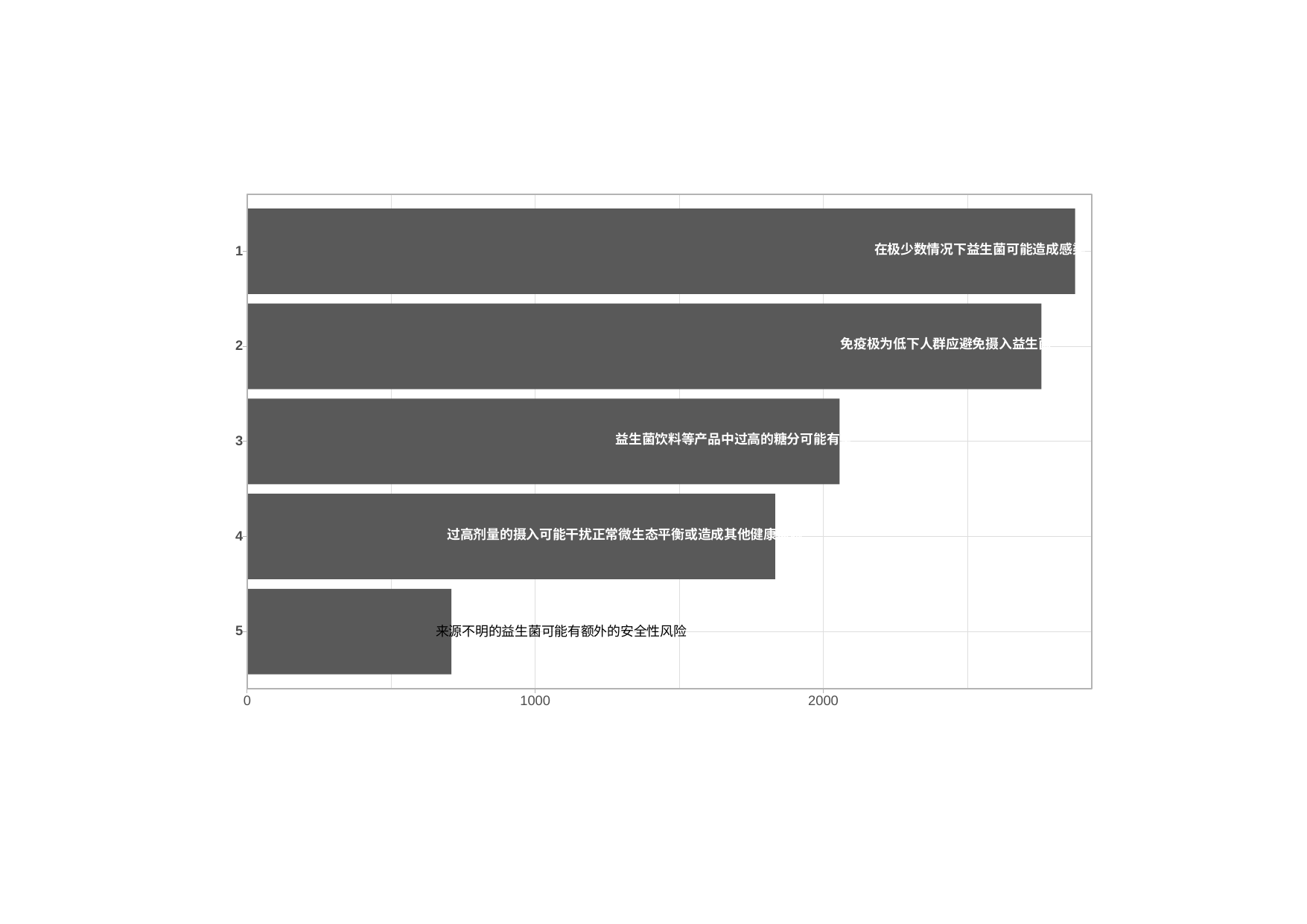

在极少数情况下益生菌可能造成感染
1

免疫极为低下人群应避免摄入益生菌
2

益生菌饮料等产品中过高的糖分可能有害
3

过高剂量的摄入可能干扰正常微生态平衡或造成其他健康风险
4

5
来源不明的益生菌可能有额外的安全性风险

0
1000
2000